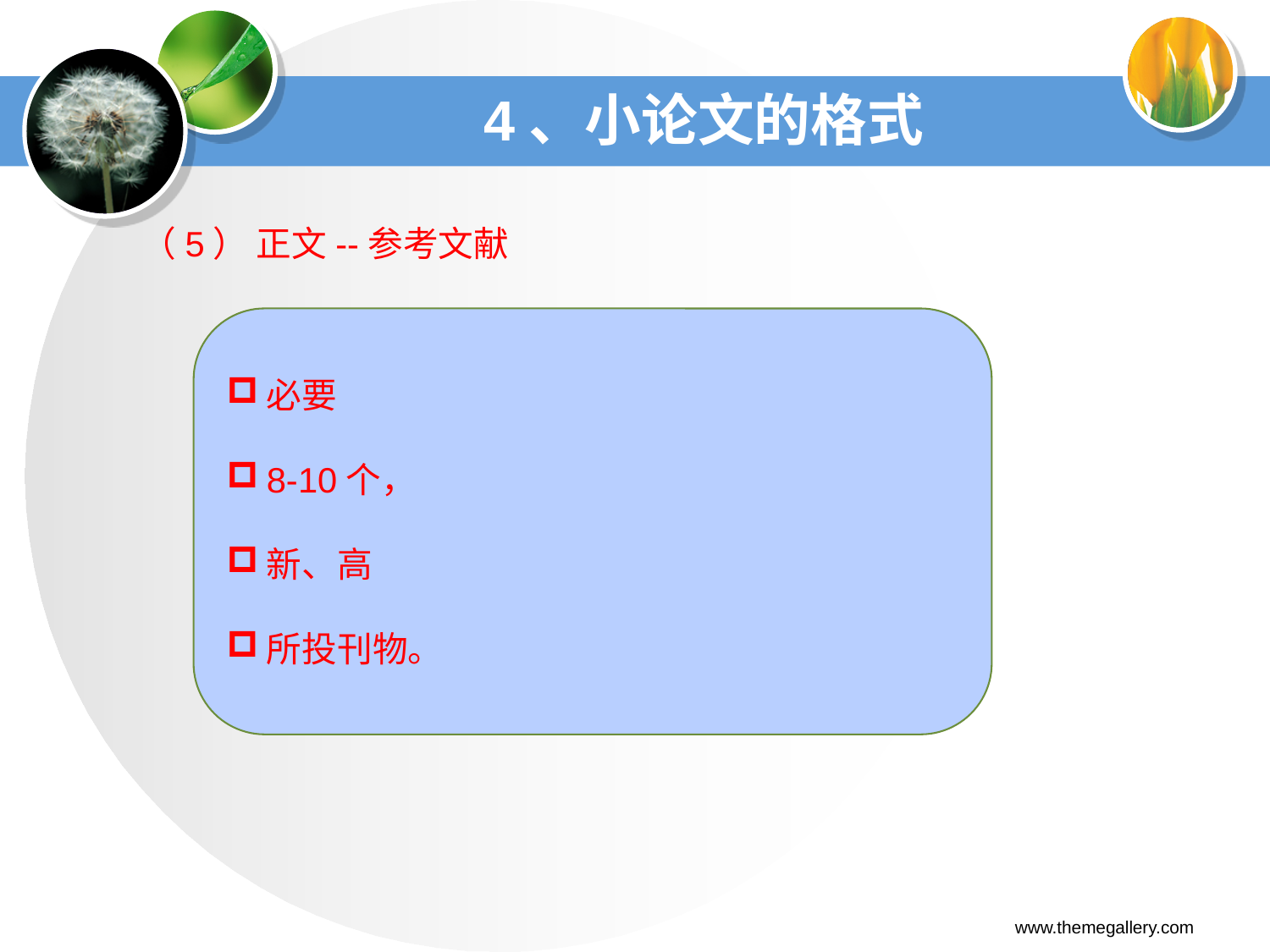

# 4、小论文的格式
（5） 正文--参考文献

必要
8-10个，
新、高
所投刊物。

www.themegallery.com